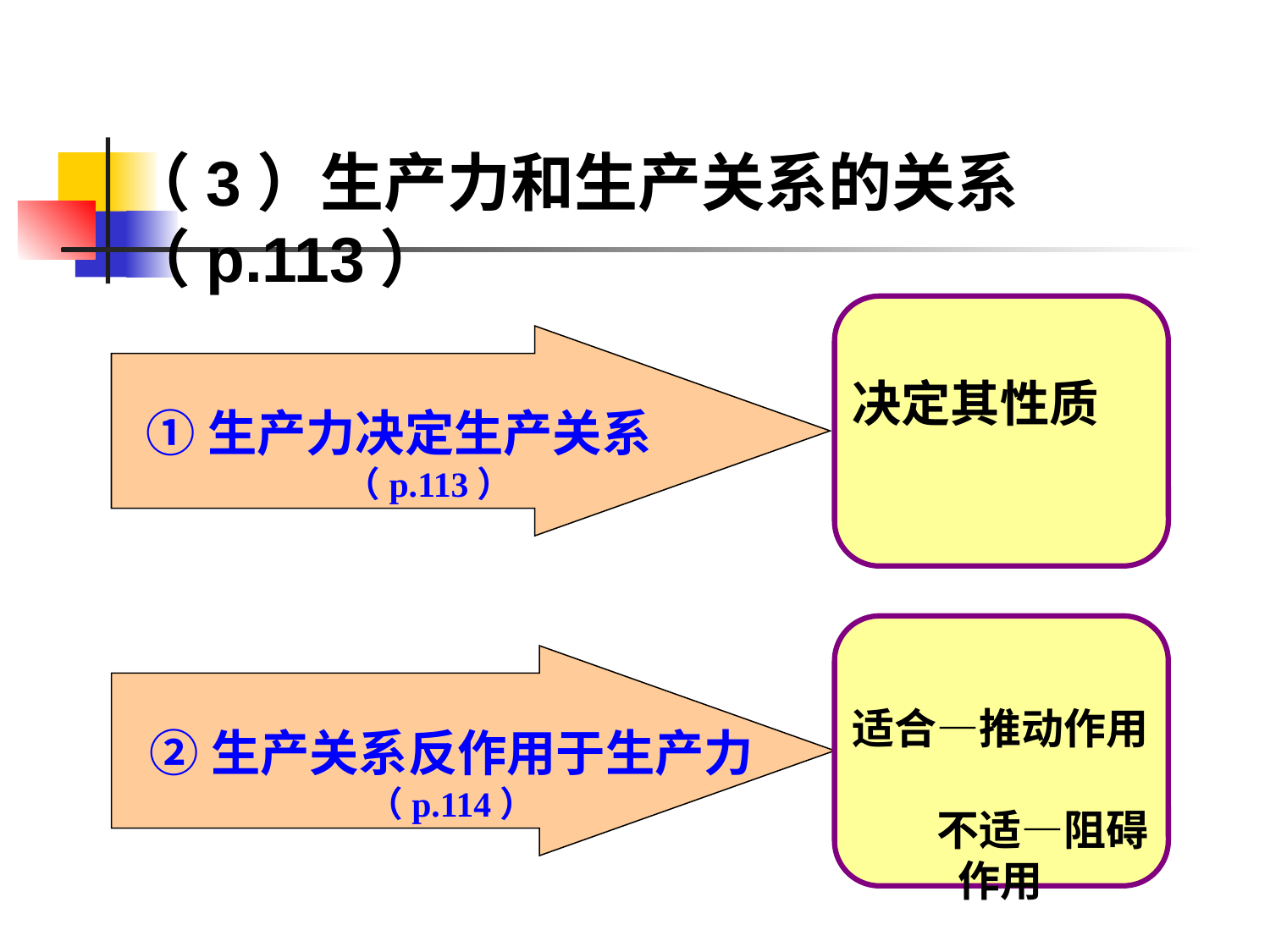

（3）生产力和生产关系的关系（p.113）

决定其性质　　                                   　　　　　　　　　　　　　　决定其变化
  ①生产力决定生产关系
（p.113）

适合—推动作用　　                                   不适—阻碍作用
②生产关系反作用于生产力（p.114）